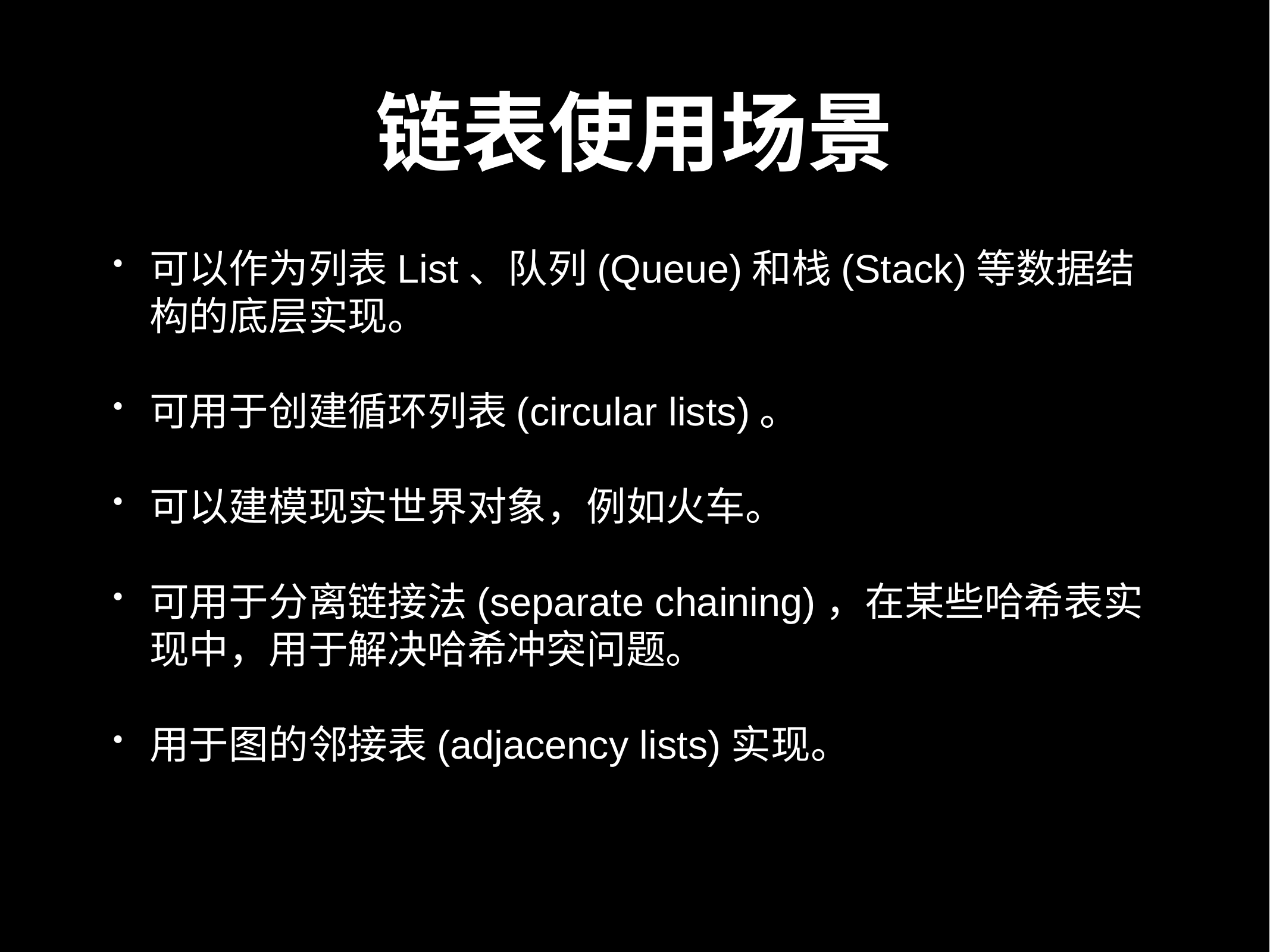

# 链表使用场景
可以作为列表List、队列(Queue)和栈(Stack)等数据结构的底层实现。

可用于创建循环列表(circular lists)。

可以建模现实世界对象，例如火车。

可用于分离链接法(separate chaining)，在某些哈希表实现中，用于解决哈希冲突问题。

用于图的邻接表(adjacency lists)实现。